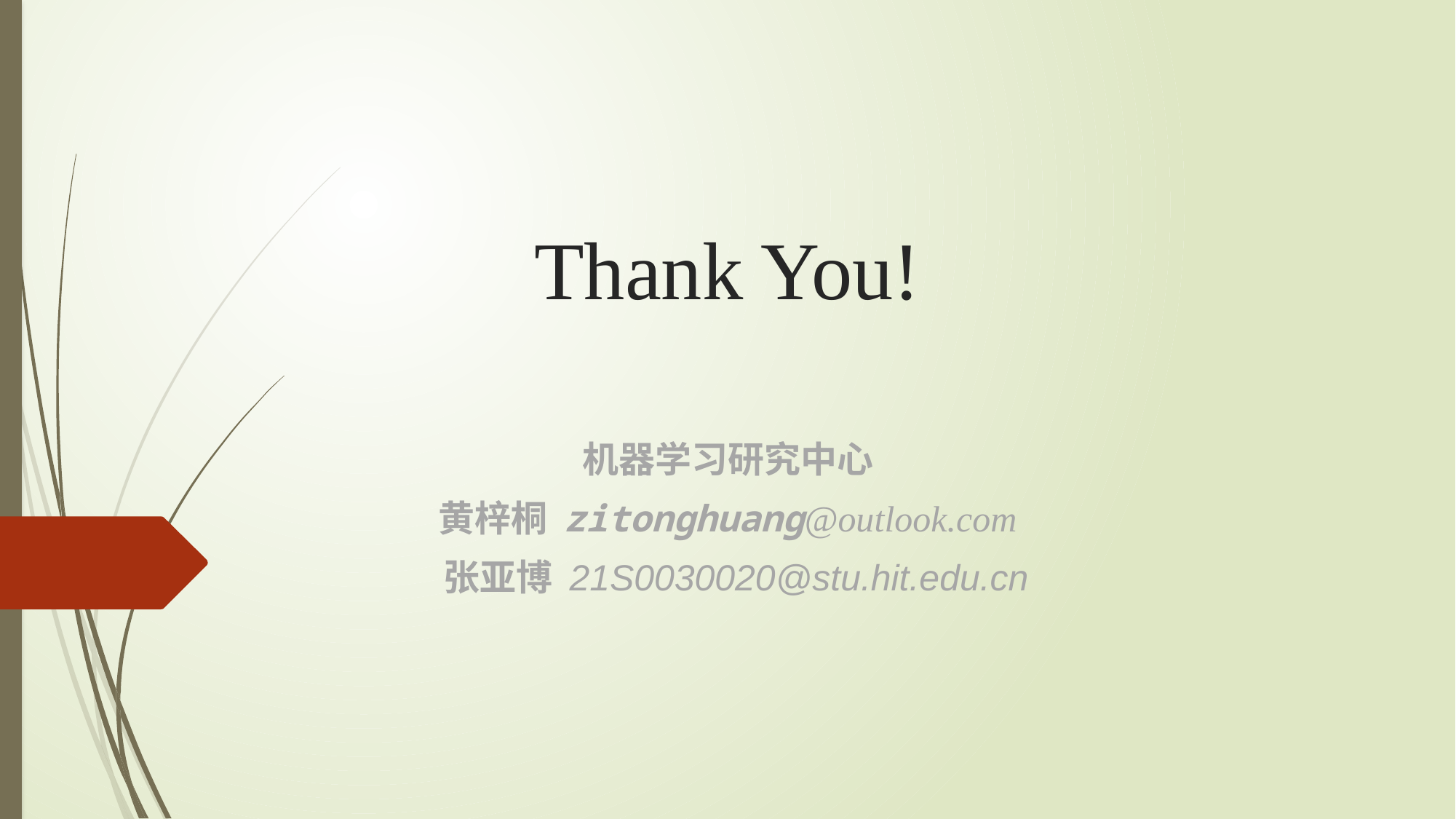

# Thank You!
机器学习研究中心
黄梓桐 zitonghuang@outlook.com
 张亚博 21S0030020@stu.hit.edu.cn